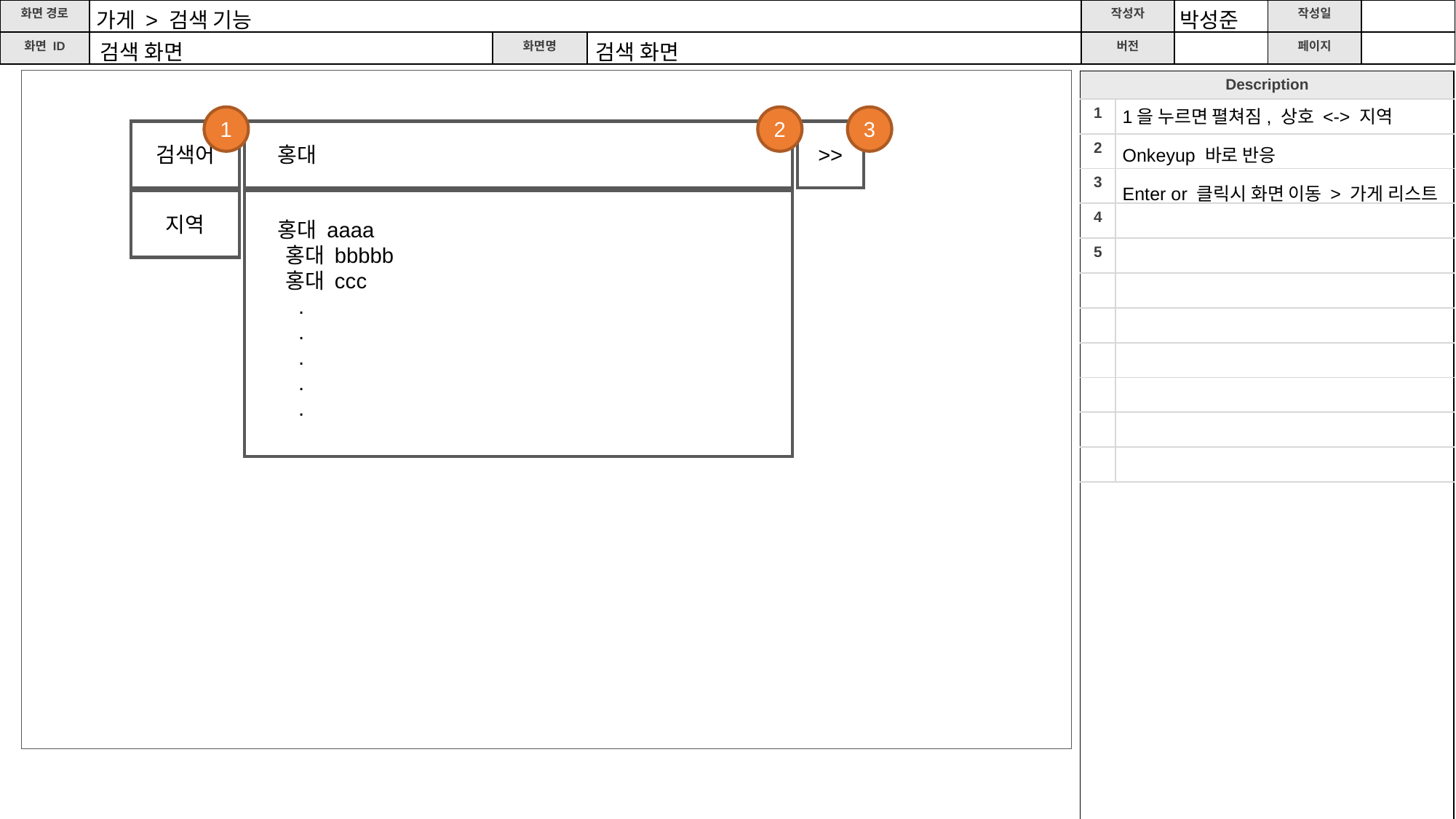

가게 > 검색 기능
박성준
검색 화면
검색 화면
1을 누르면 펼쳐짐, 상호 <-> 지역
1
2
3
검색어
      홍대
>>
Onkeyup 바로 반응
Enter or 클릭시 화면 이동 > 가게 리스트
지역

      홍대 aaaa
      홍대 bbbbb
      홍대 ccc
         .
         .
         .
         .
         .